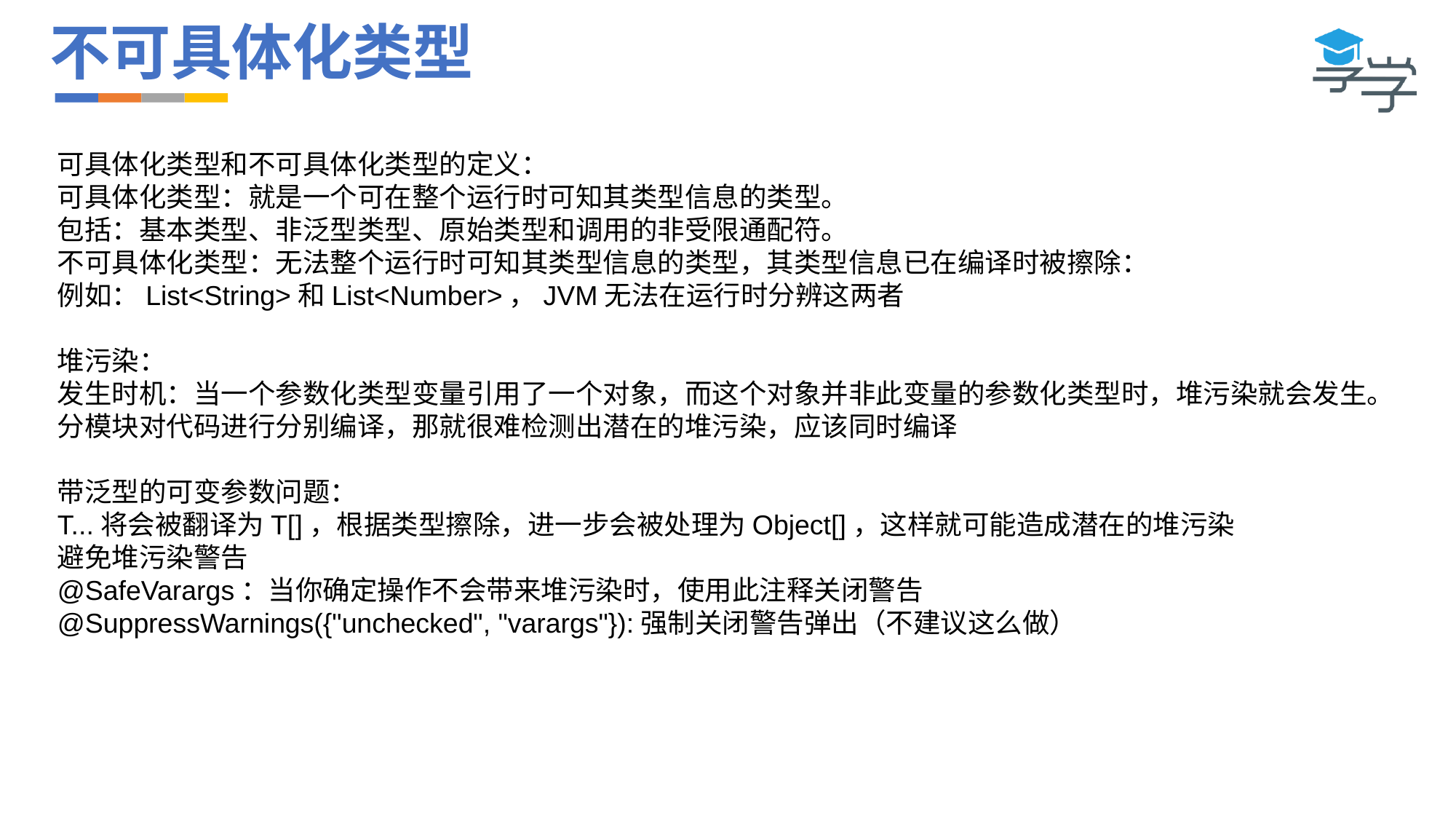

# 不可具体化类型
可具体化类型和不可具体化类型的定义：
可具体化类型：就是一个可在整个运行时可知其类型信息的类型。
包括：基本类型、非泛型类型、原始类型和调用的非受限通配符。
不可具体化类型：无法整个运行时可知其类型信息的类型，其类型信息已在编译时被擦除：
例如：List<String>和List<Number>，JVM无法在运行时分辨这两者

堆污染：
发生时机：当一个参数化类型变量引用了一个对象，而这个对象并非此变量的参数化类型时，堆污染就会发生。
分模块对代码进行分别编译，那就很难检测出潜在的堆污染，应该同时编译

带泛型的可变参数问题：
T...将会被翻译为T[]，根据类型擦除，进一步会被处理为Object[]，这样就可能造成潜在的堆污染
避免堆污染警告
@SafeVarargs：当你确定操作不会带来堆污染时，使用此注释关闭警告
@SuppressWarnings({"unchecked", "varargs"}):强制关闭警告弹出（不建议这么做）